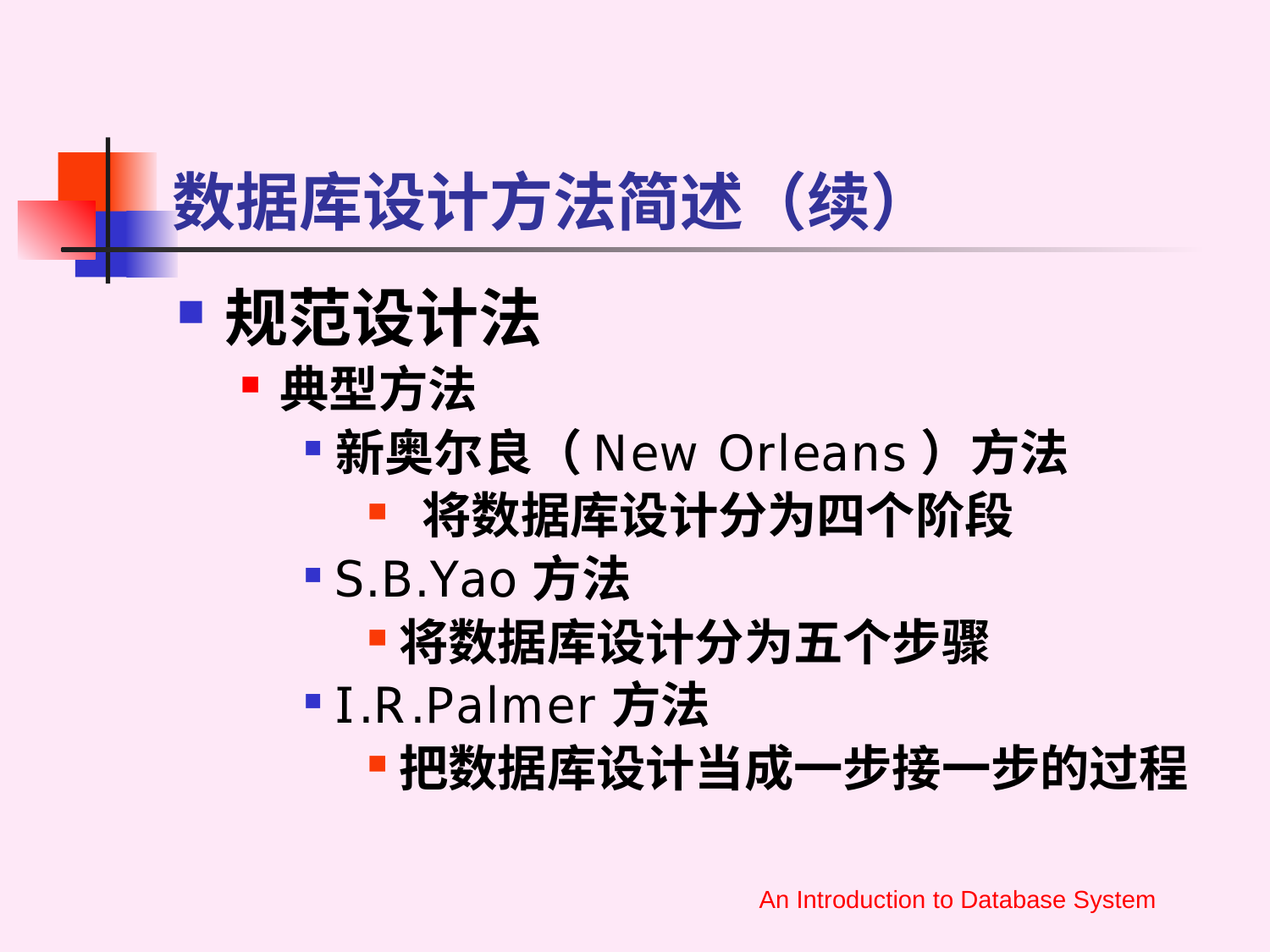

# 数据库设计方法简述（续）
规范设计法
典型方法
新奥尔良（New Orleans）方法
 将数据库设计分为四个阶段
S.B.Yao方法
将数据库设计分为五个步骤
I.R.Palmer方法
把数据库设计当成一步接一步的过程
An Introduction to Database System